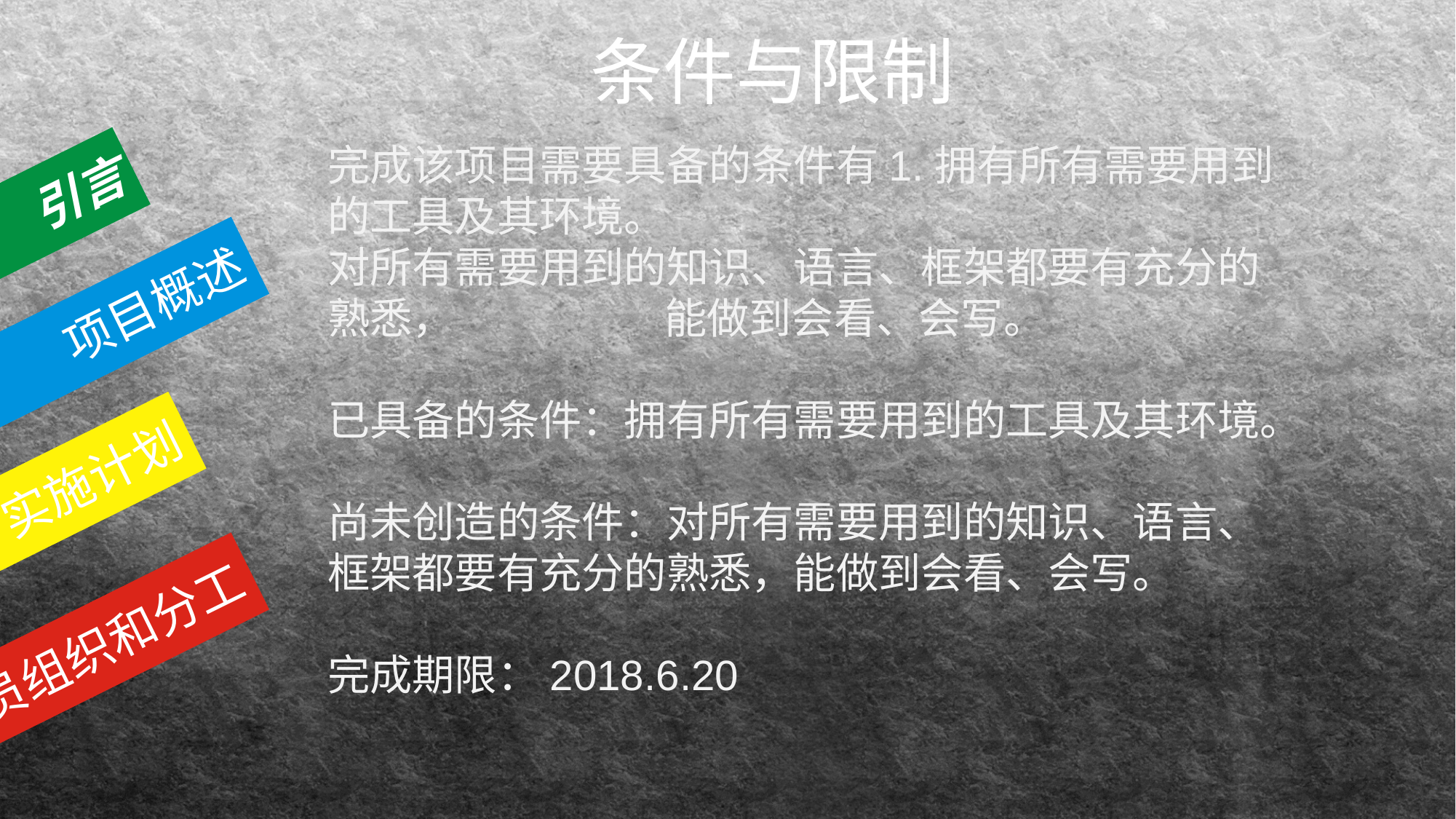

条件与限制
完成该项目需要具备的条件有1.拥有所有需要用到的工具及其环境。
对所有需要用到的知识、语言、框架都要有充分的熟悉，		 能做到会看、会写。

已具备的条件：拥有所有需要用到的工具及其环境。

尚未创造的条件：对所有需要用到的知识、语言、框架都要有充分的熟悉，能做到会看、会写。

完成期限：2018.6.20

引言
项目概述
实施计划
人员组织和分工